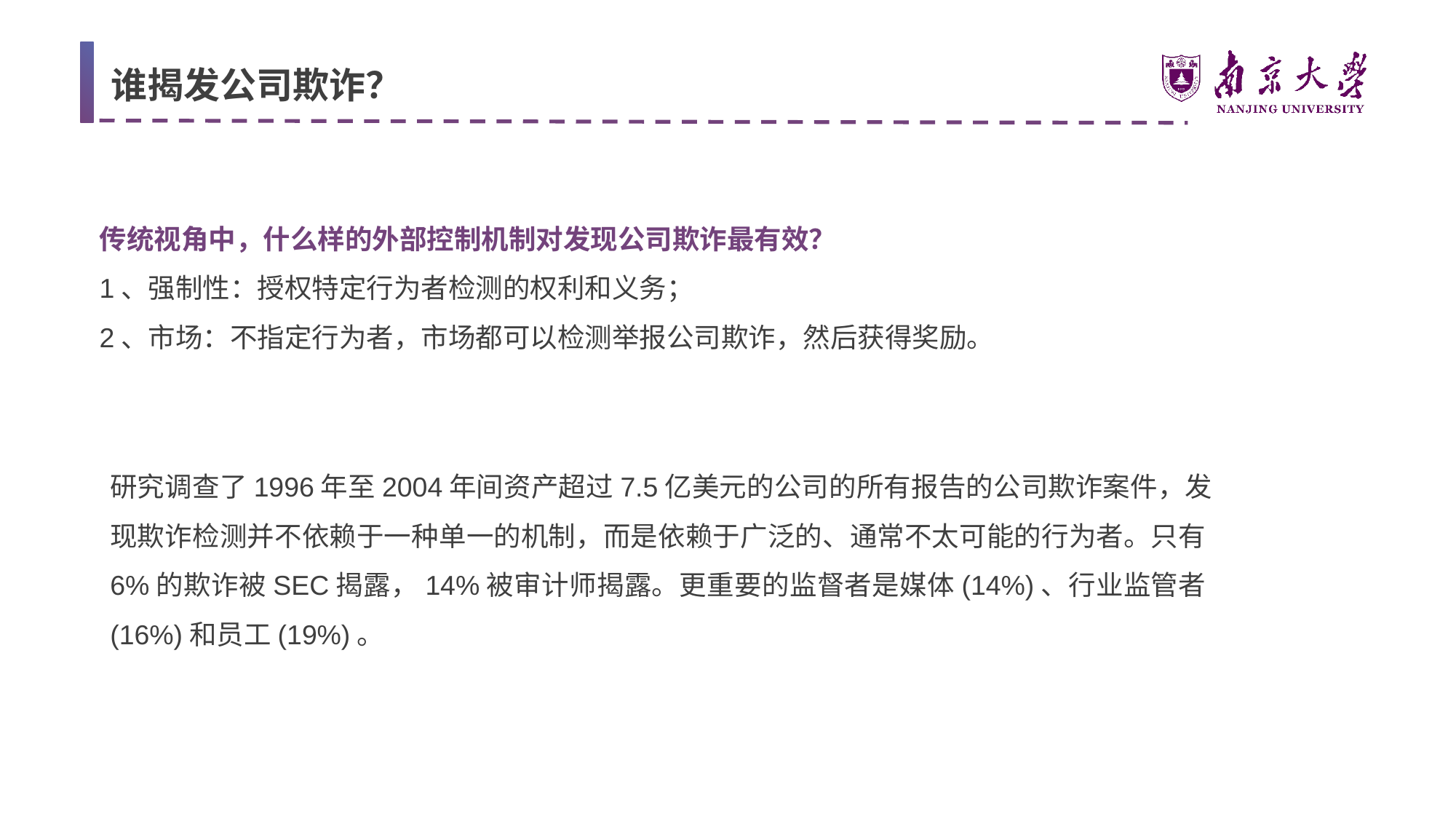

谁揭发公司欺诈？

传统视角中，什么样的外部控制机制对发现公司欺诈最有效？
1、强制性：授权特定行为者检测的权利和义务；
2、市场：不指定行为者，市场都可以检测举报公司欺诈，然后获得奖励。

研究调查了1996年至2004年间资产超过7.5亿美元的公司的所有报告的公司欺诈案件，发现欺诈检测并不依赖于一种单一的机制，而是依赖于广泛的、通常不太可能的行为者。只有6%的欺诈被SEC揭露，14%被审计师揭露。更重要的监督者是媒体(14%)、行业监管者(16%)和员工(19%)。